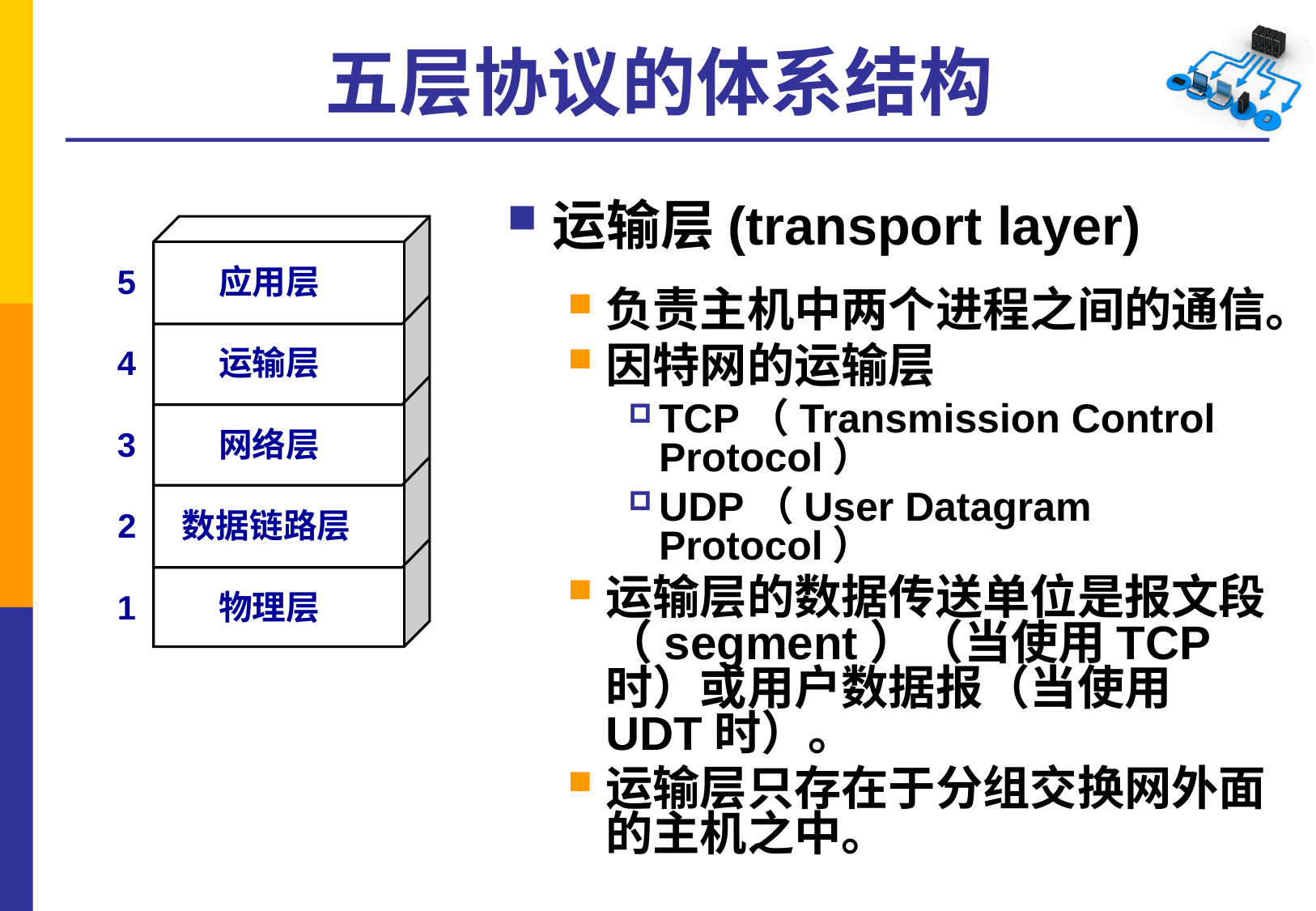

# 五层协议的体系结构
运输层(transport layer)
负责主机中两个进程之间的通信。
因特网的运输层
TCP（Transmission Control Protocol）
UDP（User Datagram Protocol）
运输层的数据传送单位是报文段（segment）（当使用TCP时）或用户数据报（当使用UDT时）。
运输层只存在于分组交换网外面的主机之中。

5        应用层
4        运输层
3        网络层
数据链路层
2    数据链路层
1        物理层